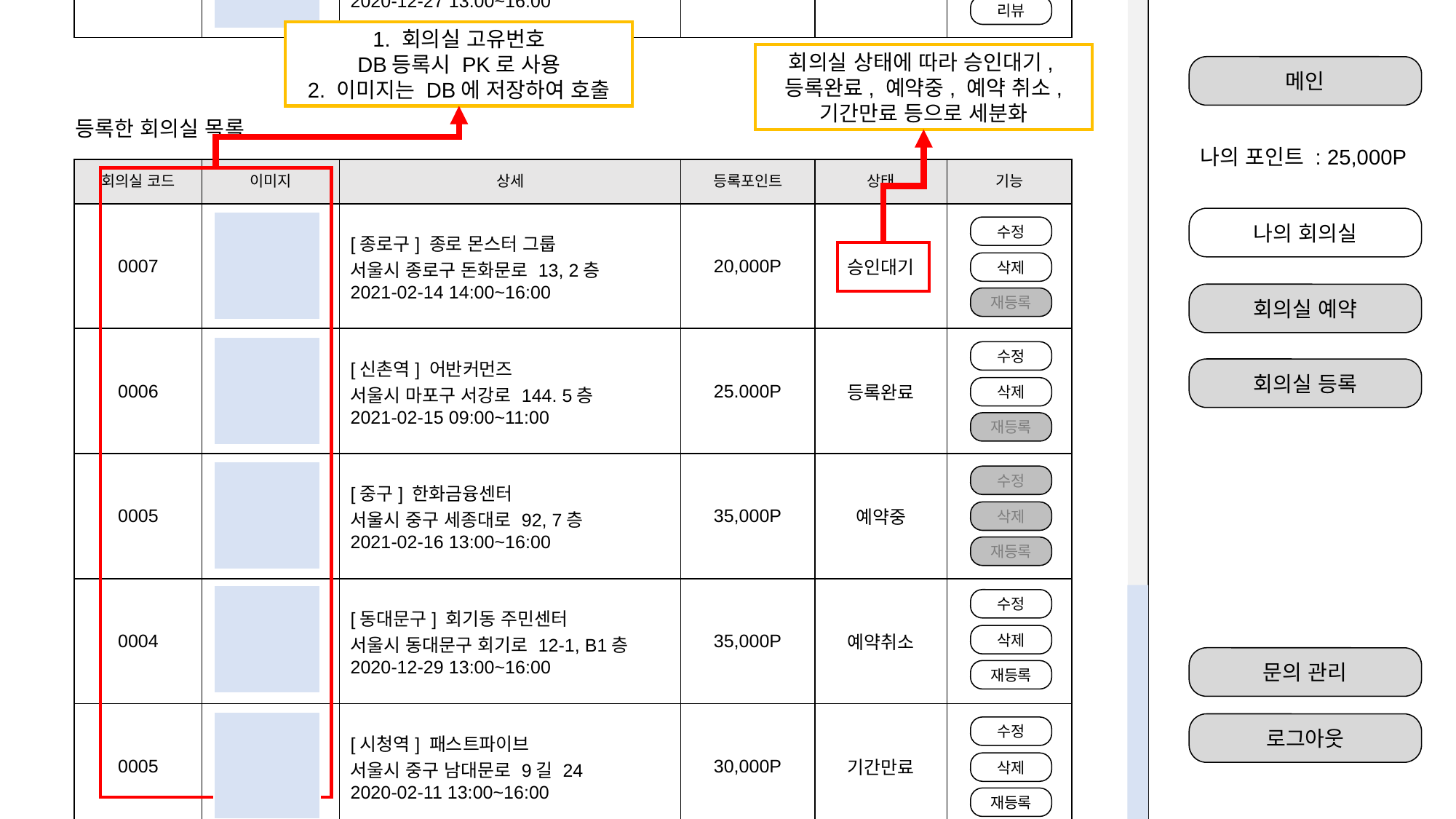

포인트 충전
나의 포인트 : 25,000P
예약한 회의실 목록
| 회의실 코드 | 이미지 | 상세 | 사용포인트 | 상태 | 기능 |
| --- | --- | --- | --- | --- | --- |
| 0003 |  | [강남역] 스파크플러스 서울시 서초구 영동대로 602,2층 2021-01-31 13:00~16:00 | 30,000P | 예약중 |  |
| 0002 |  | [삼성역] 삼성 글로벌 비즈니스센터 서울시 강남구 영동대로 602,2층 2021-01-30 09:00~11:00 | 25.000P | 예약취소 |  |
| 0001 |  | [광화문역] 비즈위즈 센터 서울시 종로구 효자로 12, 4층 2020-12-27 13:00~16:00 | 35,000P | 사용완료 |  |

문의
취소
리뷰

문의
취소
리뷰
나의 회의실 – 등록한 회의실 목록

문의
취소
리뷰

1. 회의실 고유번호
DB등록시 PK로 사용
2. 이미지는 DB에 저장하여 호출
회의실 상태에 따라 승인대기,등록완료, 예약중, 예약 취소, 기간만료 등으로 세분화
메인
등록한 회의실 목록
나의 포인트 : 25,000P
| 회의실 코드 | 이미지 | 상세 | 등록포인트 | 상태 | 기능 |
| --- | --- | --- | --- | --- | --- |
| 0007 |  | [종로구] 종로 몬스터 그룹 서울시 종로구 돈화문로 13, 2층 2021-02-14 14:00~16:00 | 20,000P | 승인대기 |  |
| 0006 |  | [신촌역] 어반커먼즈 서울시 마포구 서강로 144. 5층 2021-02-15 09:00~11:00 | 25.000P | 등록완료 |  |
| 0005 |  | [중구] 한화금융센터 서울시 중구 세종대로 92, 7층 2021-02-16 13:00~16:00 | 35,000P | 예약중 |  |
| 0004 |  | [동대문구] 회기동 주민센터 서울시 동대문구 회기로 12-1, B1층 2020-12-29 13:00~16:00 | 35,000P | 예약취소 |  |
| 0005 |  | [시청역] 패스트파이브 서울시 중구 남대문로 9길 24 2020-02-11 13:00~16:00 | 30,000P | 기간만료 |  |

나의 회의실

수정

삭제
회의실 예약
재등록

수정
회의실 등록
삭제
재등록

수정
삭제
재등록

수정
삭제
문의 관리
재등록

로그아웃
수정
삭제
재등록